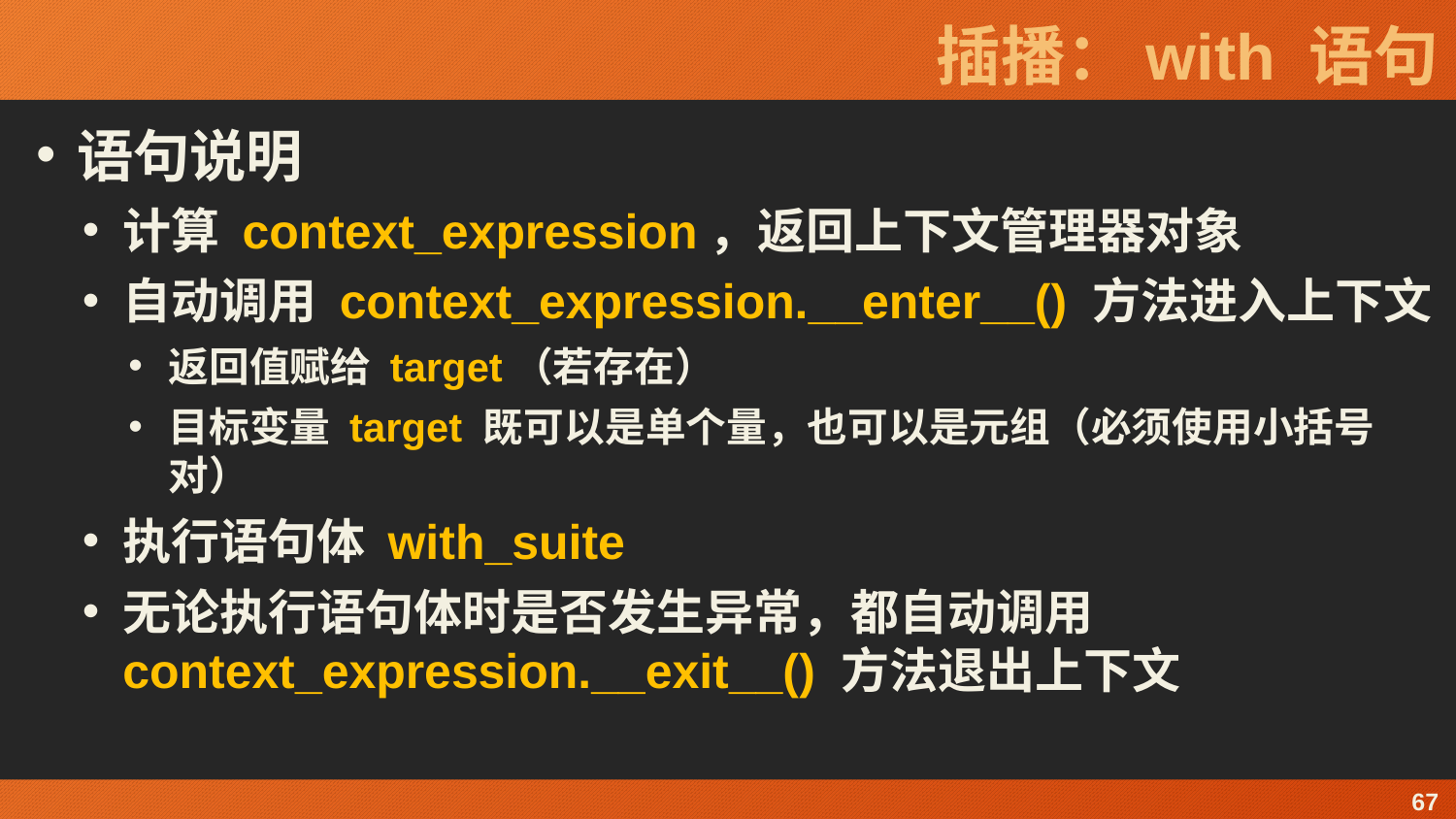

# 插播：with 语句
语句说明
计算 context_expression，返回上下文管理器对象
自动调用 context_expression.__enter__() 方法进入上下文
返回值赋给 target（若存在）
目标变量 target 既可以是单个量，也可以是元组（必须使用小括号对）
执行语句体 with_suite
无论执行语句体时是否发生异常，都自动调用 context_expression.__exit__() 方法退出上下文
67